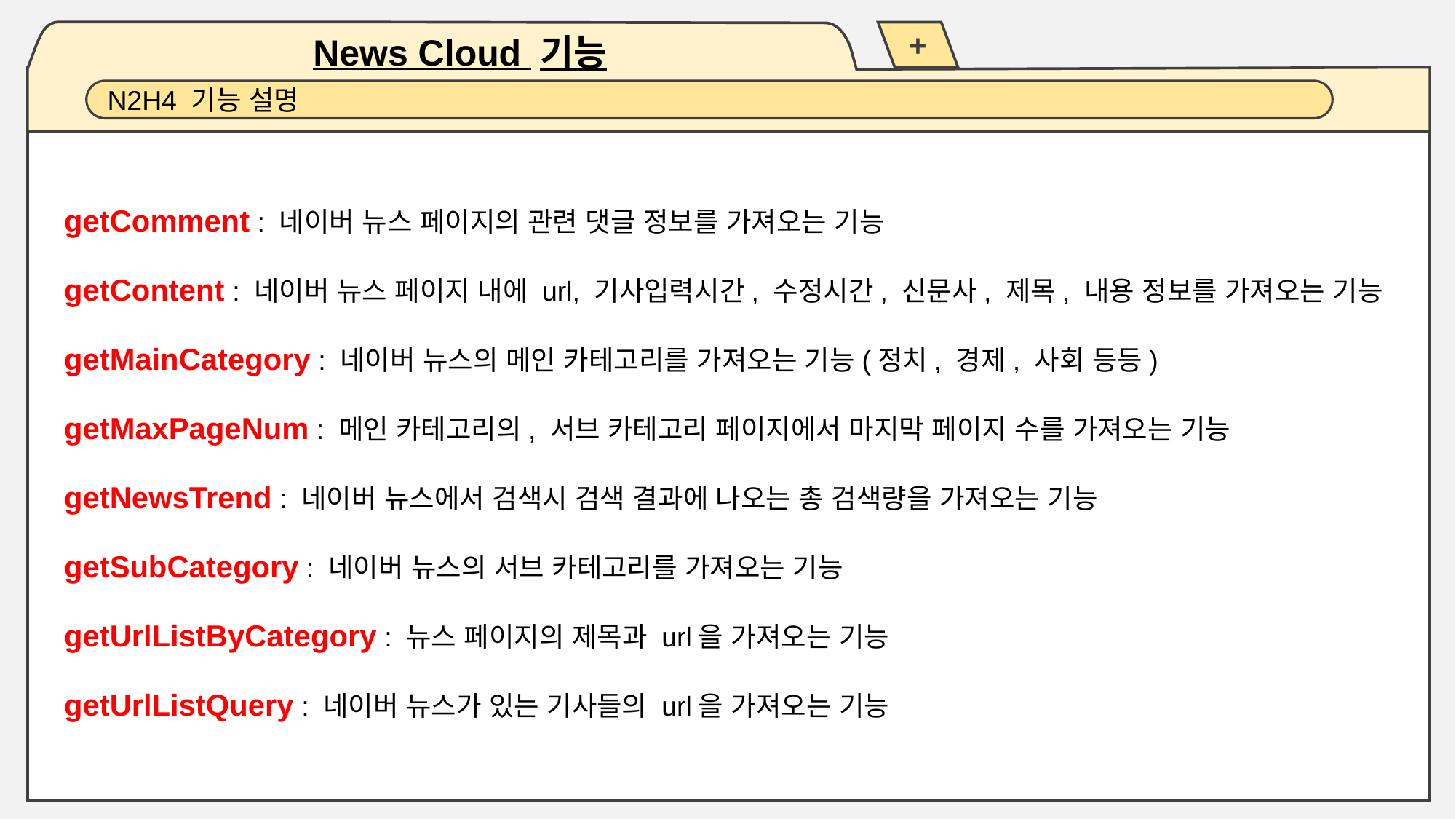

+
News Cloud 기능
N2H4 기능 설명

getComment : 네이버 뉴스 페이지의 관련 댓글 정보를 가져오는 기능

getContent : 네이버 뉴스 페이지 내에 url, 기사입력시간, 수정시간, 신문사, 제목, 내용 정보를 가져오는 기능

getMainCategory : 네이버 뉴스의 메인 카테고리를 가져오는 기능(정치, 경제, 사회 등등)

getMaxPageNum : 메인 카테고리의, 서브 카테고리 페이지에서 마지막 페이지 수를 가져오는 기능

getNewsTrend : 네이버 뉴스에서 검색시 검색 결과에 나오는 총 검색량을 가져오는 기능

getSubCategory : 네이버 뉴스의 서브 카테고리를 가져오는 기능

getUrlListByCategory : 뉴스 페이지의 제목과 url을 가져오는 기능

getUrlListQuery : 네이버 뉴스가 있는 기사들의 url을 가져오는 기능